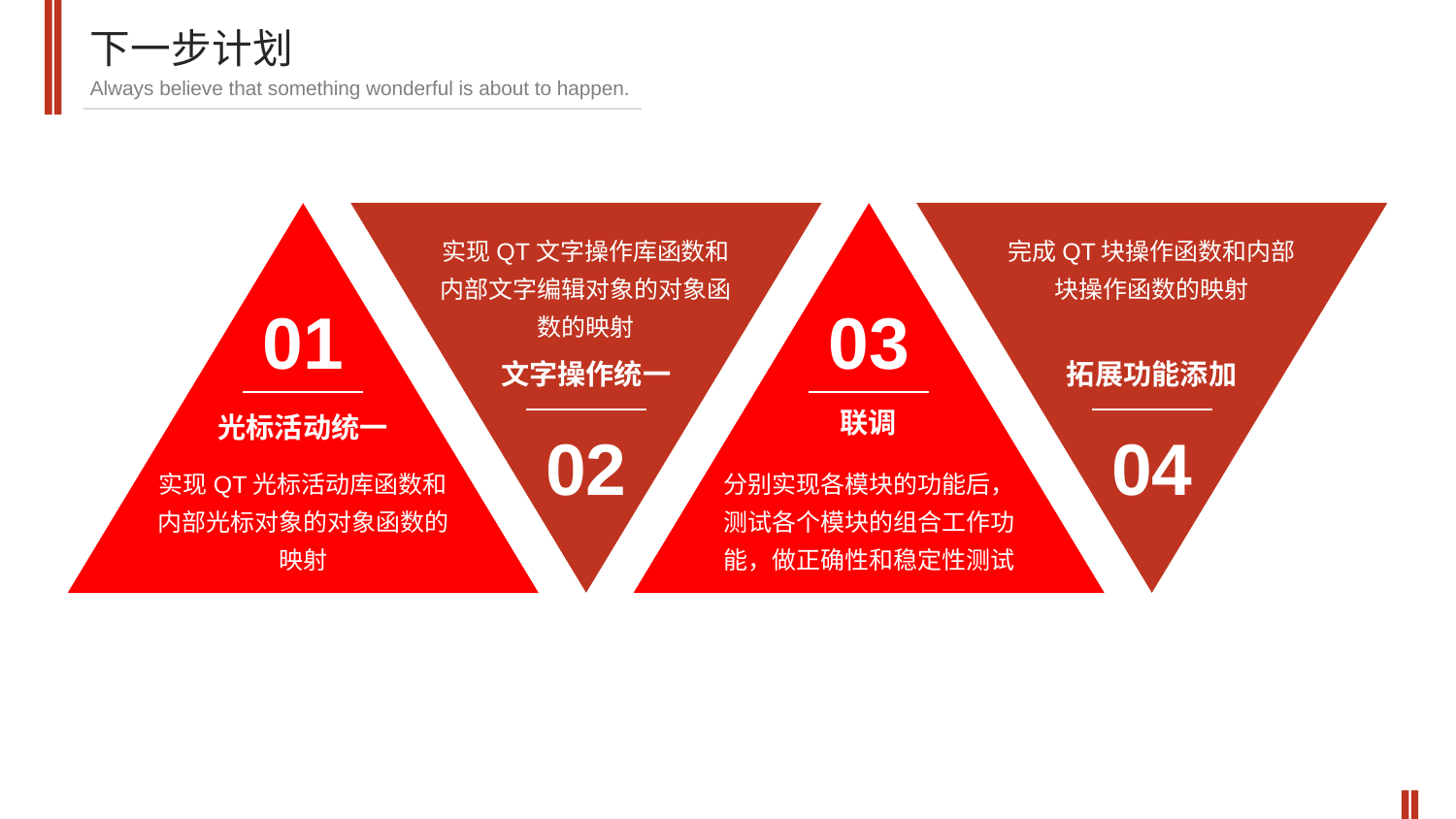

下一步计划
Always believe that something wonderful is about to happen.

实现QT文字操作库函数和内部文字编辑对象的对象函数的映射

完成QT块操作函数和内部块操作函数的映射
01
03
文字操作统一
拓展功能添加
联调
光标活动统一
02
04
实现QT光标活动库函数和内部光标对象的对象函数的映射
分别实现各模块的功能后，测试各个模块的组合工作功能，做正确性和稳定性测试